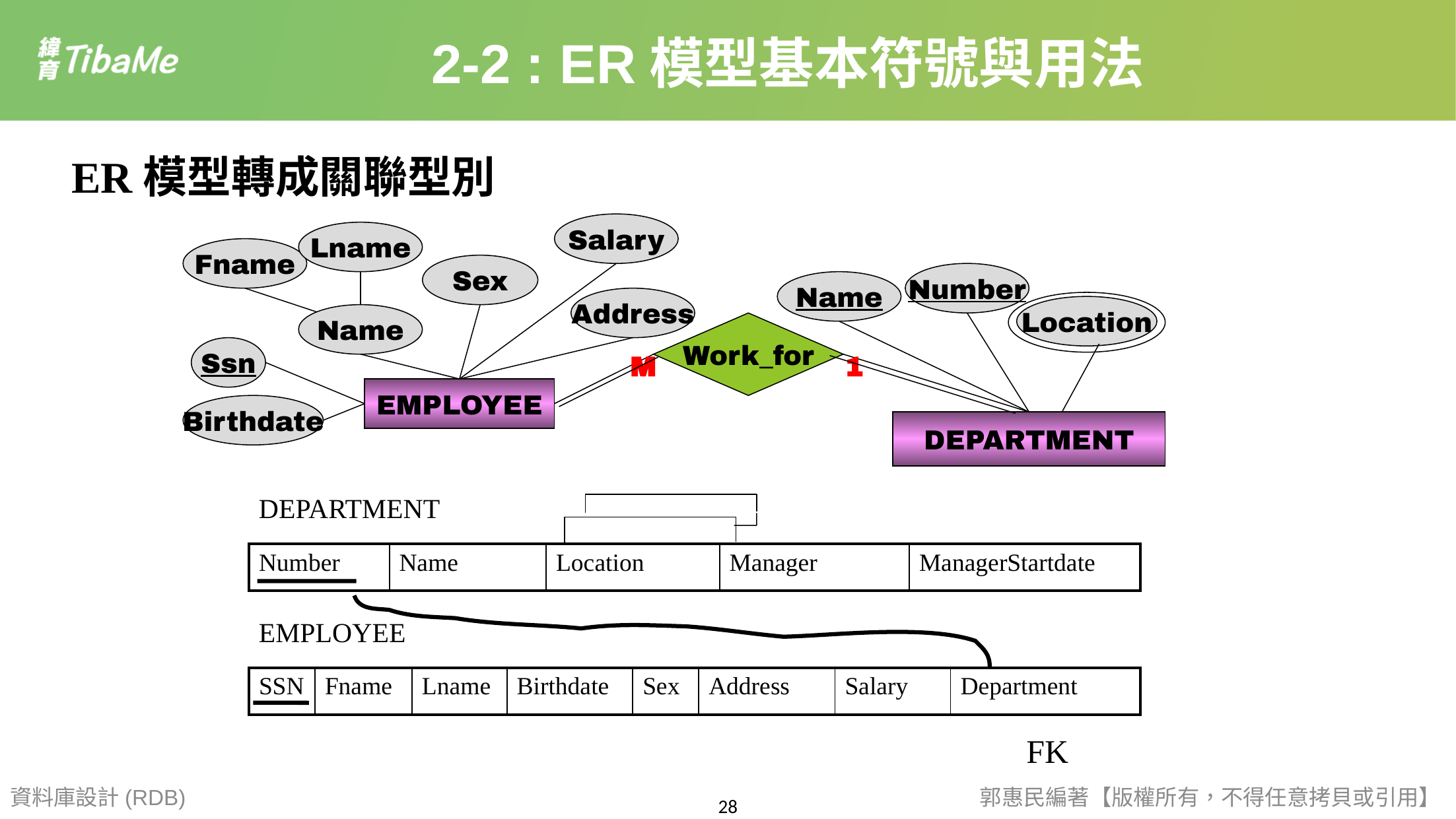

2-2 : ER模型基本符號與用法

ER模型轉成關聯型別
Salary
Lname
Fname
Sex
Number
Name
Address

Location
Name
Work_for
Ssn
M
1
EMPLOYEE
Birthdate
DEPARTMENT
DEPARTMENT

| Number | Name | Location | Manager | ManagerStartdate |
| --- | --- | --- | --- | --- |

EMPLOYEE
| SSN | Fname | Lname | Birthdate | Sex | Address | Salary | Department |
| --- | --- | --- | --- | --- | --- | --- | --- |

FK
資料庫設計(RDB)
郭惠民編著【版權所有，不得任意拷貝或引用】